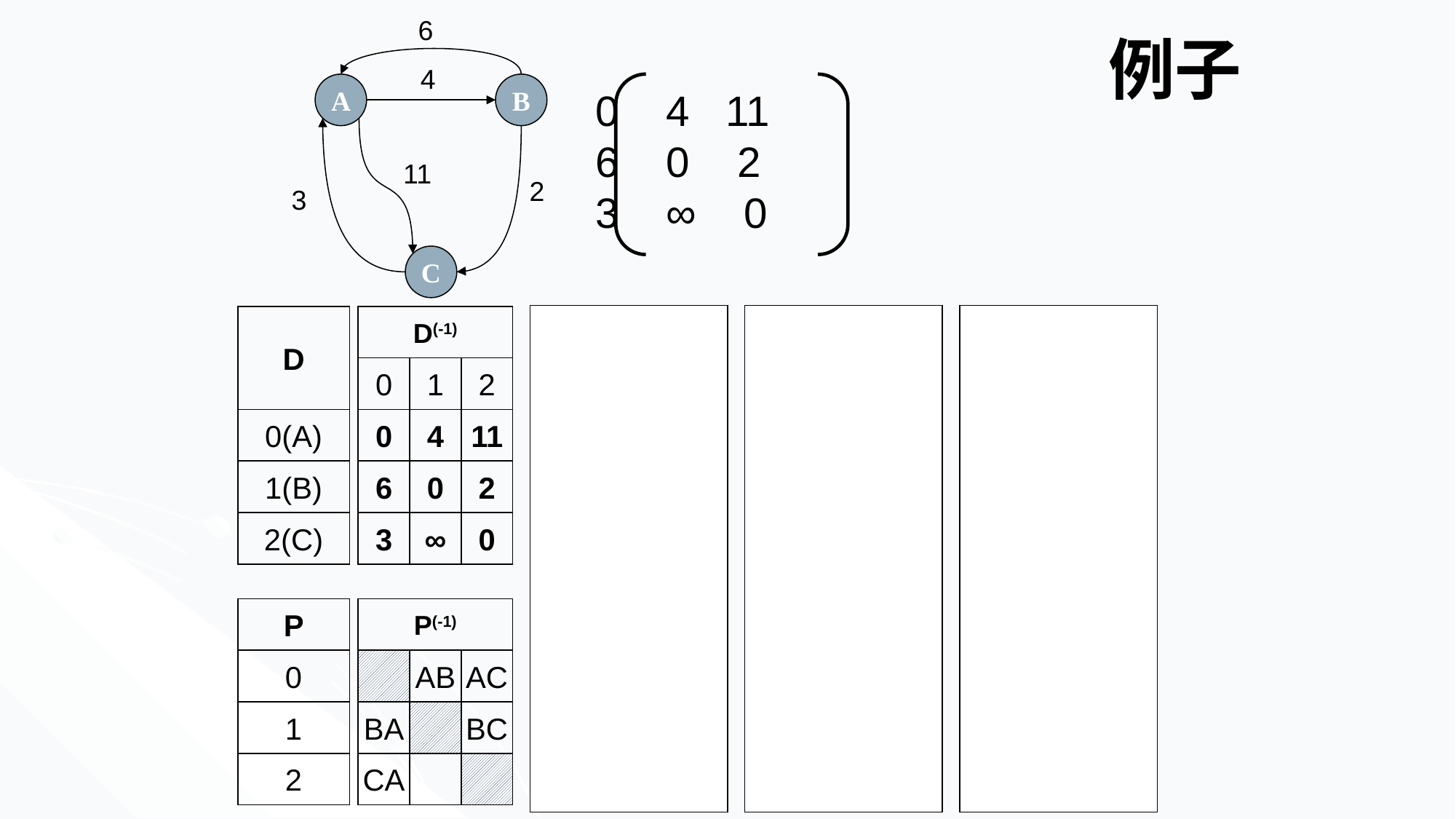

6
例子
4
A
B

0    4   11
6    0    2
3    ∞    0
11
2
3
C

D
D(-1)
D(0)
D(1)
D(2)
0
1
2
0
1
2
0
1
2
0
1
2
0(A)
0
4
11
0
4
11
0
4
6
0
4
6

1(B)
6
0
2
6
0
2
6
0
2
5
0
2

2(C)
3
∞
0
3
7
0
3
7
0
3
7
0

P
P(-1)
P(0)
P(1)
P(2)
0

AB
AC

AB
AC

AB
ABC

AB
ABC
1
BA

BC
BA

BC
BA

BC
BCA

BC
2
CA

CA
CAB

CA
CAB

CA
CAB